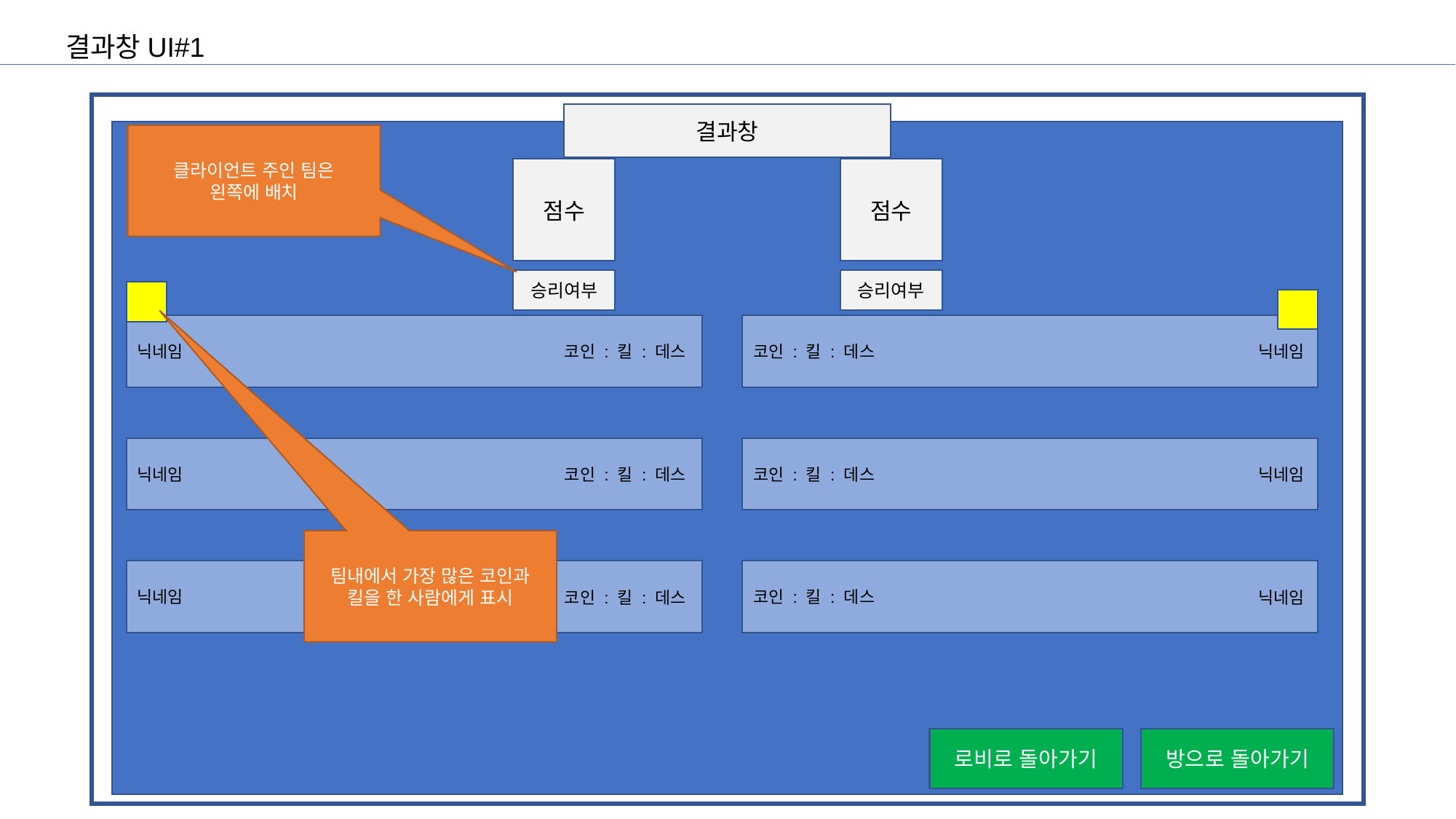

결과창UI#1

결과창

클라이언트 주인 팀은
왼쪽에 배치
점수
점수
승리여부
승리여부

닉네임
코인 : 킬 : 데스
코인 : 킬 : 데스
닉네임
코인 : 킬 : 데스
닉네임
닉네임
코인 : 킬 : 데스
팀내에서 가장 많은 코인과
킬을 한 사람에게 표시
닉네임
코인 : 킬 : 데스
코인 : 킬 : 데스
닉네임
로비로 돌아가기
방으로 돌아가기